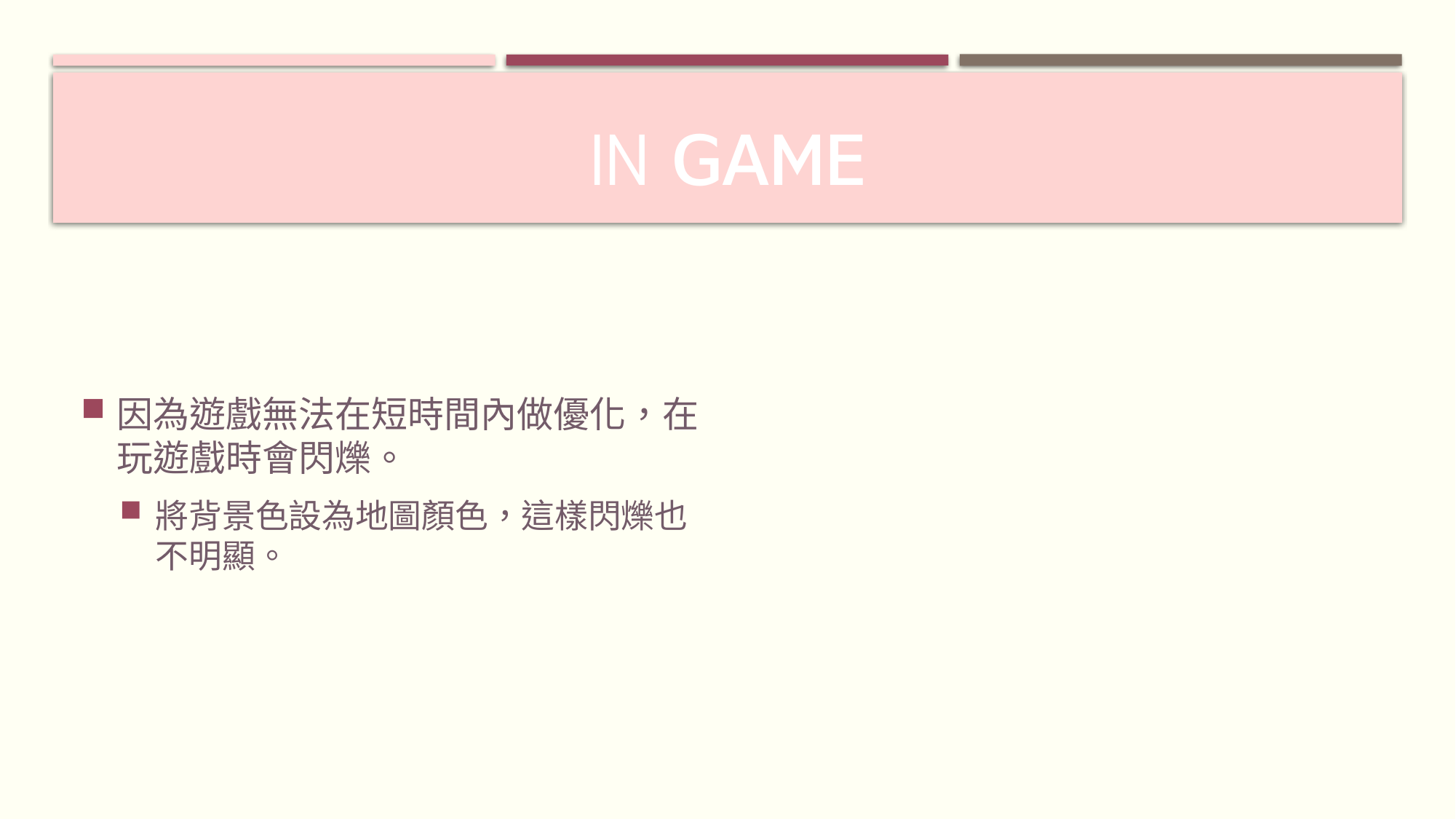

# In Game
因為遊戲無法在短時間內做優化，在玩遊戲時會閃爍。
將背景色設為地圖顏色，這樣閃爍也不明顯。